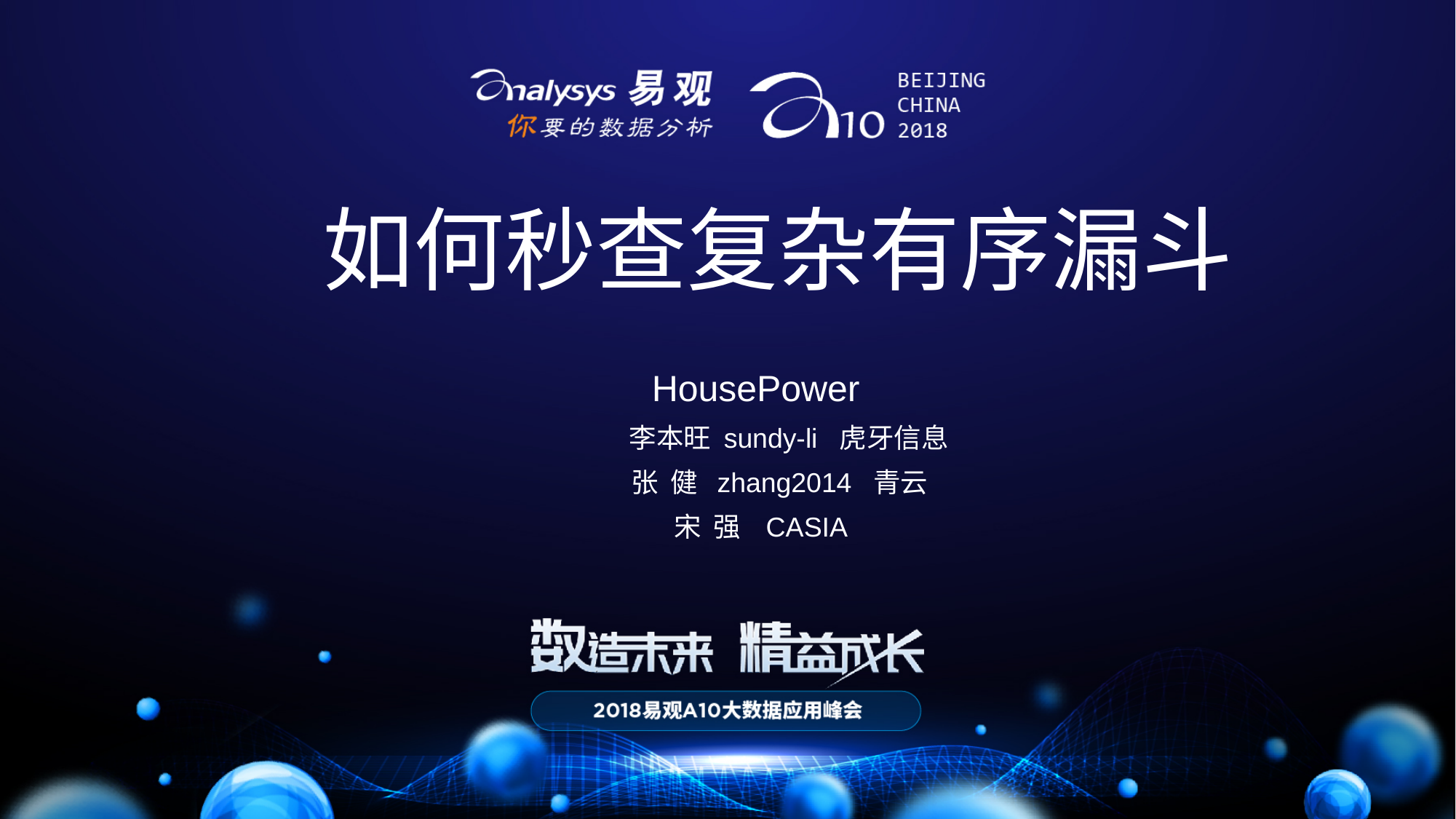

# 如何秒查复杂有序漏斗
HousePower
        李本旺 sundy-li  虎牙信息
     张  健  zhang2014  青云
宋  强   CASIA